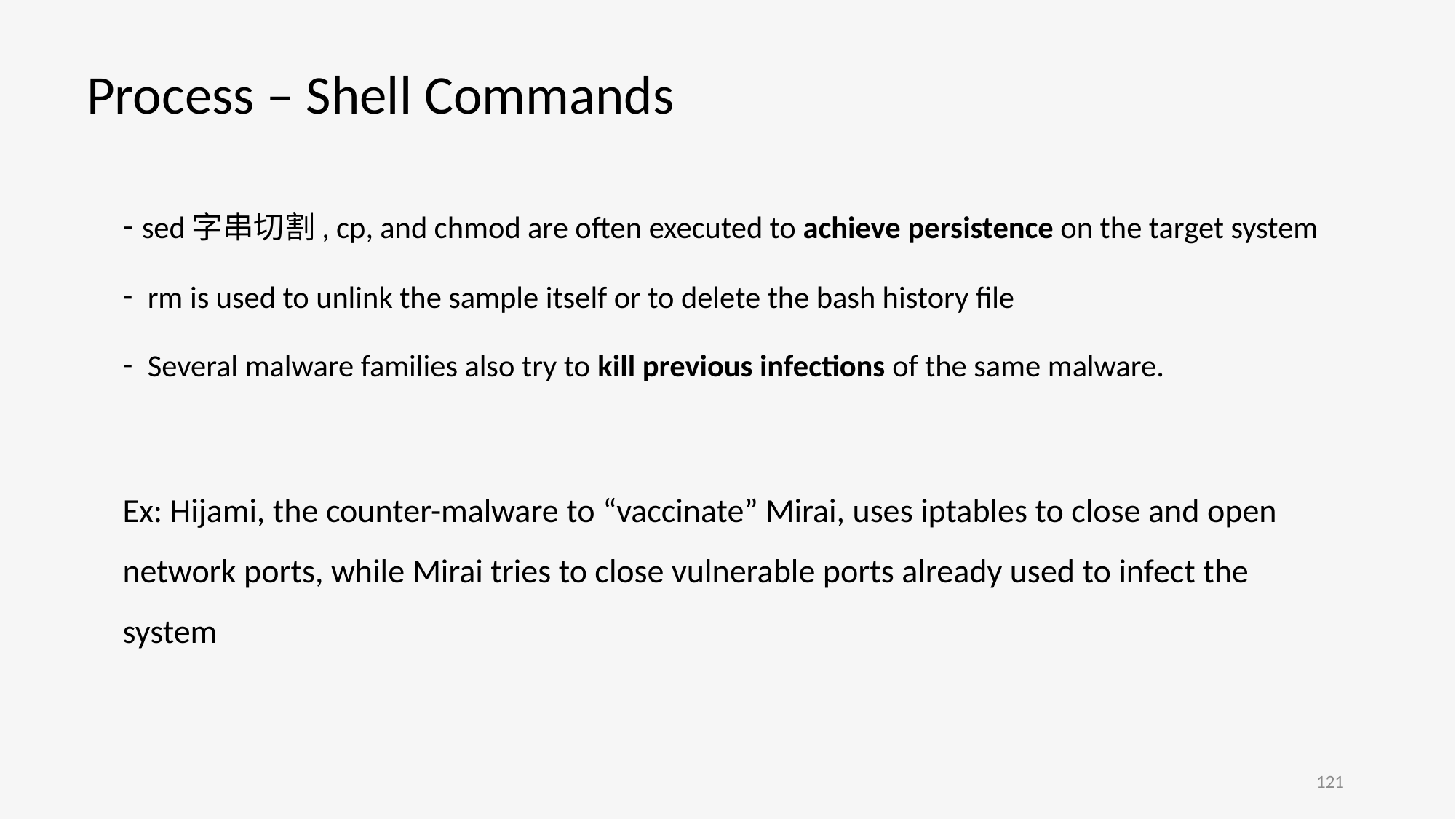

# Process – Shell Commands
- sed字串切割, cp, and chmod are often executed to achieve persistence on the target system
rm is used to unlink the sample itself or to delete the bash history file
Several malware families also try to kill previous infections of the same malware.

Ex: Hijami, the counter-malware to “vaccinate” Mirai, uses iptables to close and open network ports, while Mirai tries to close vulnerable ports already used to infect the system
121